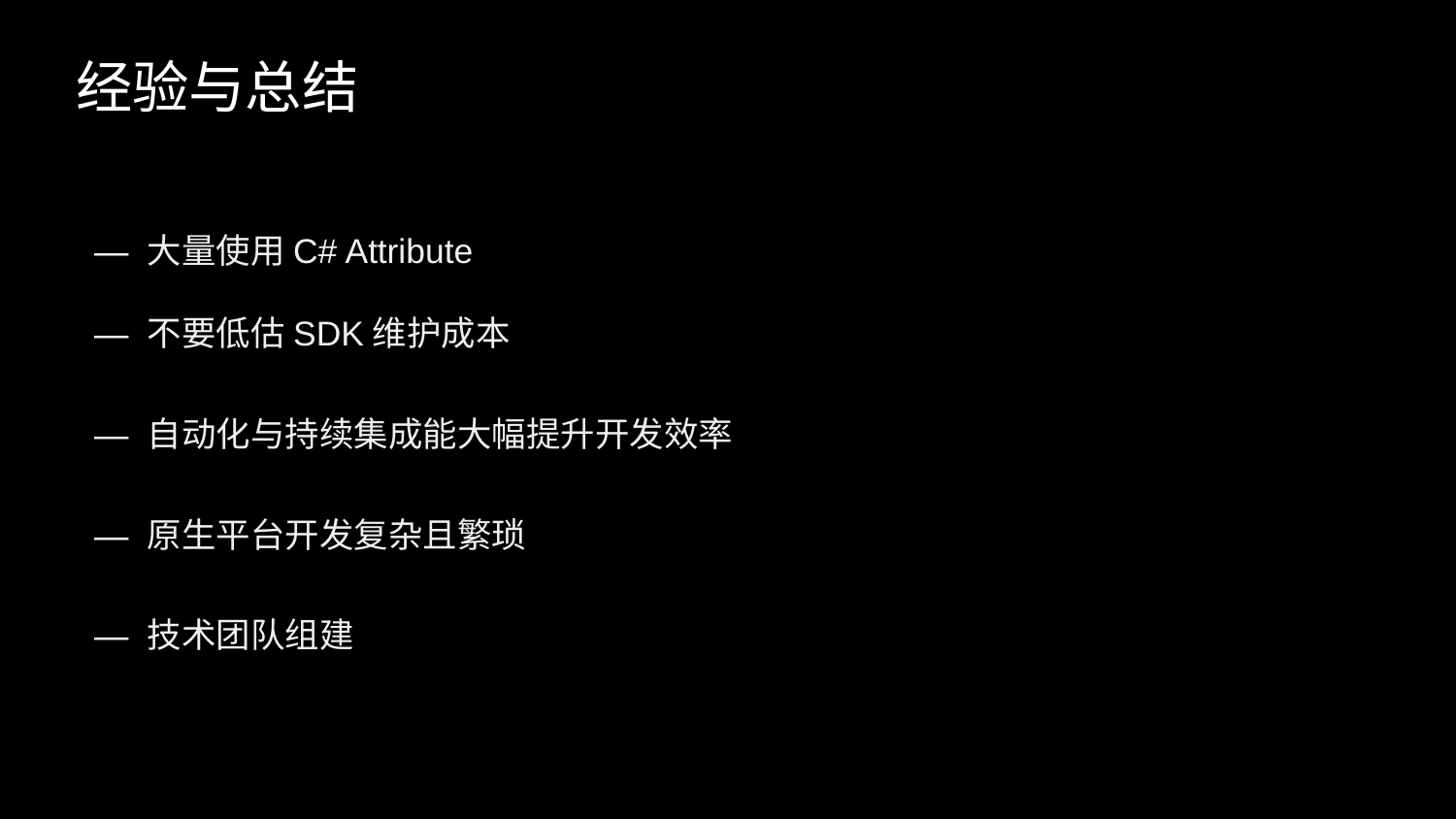

# 经验与总结
大量使用C# Attribute
不要低估SDK维护成本
自动化与持续集成能大幅提升开发效率
原生平台开发复杂且繁琐
技术团队组建